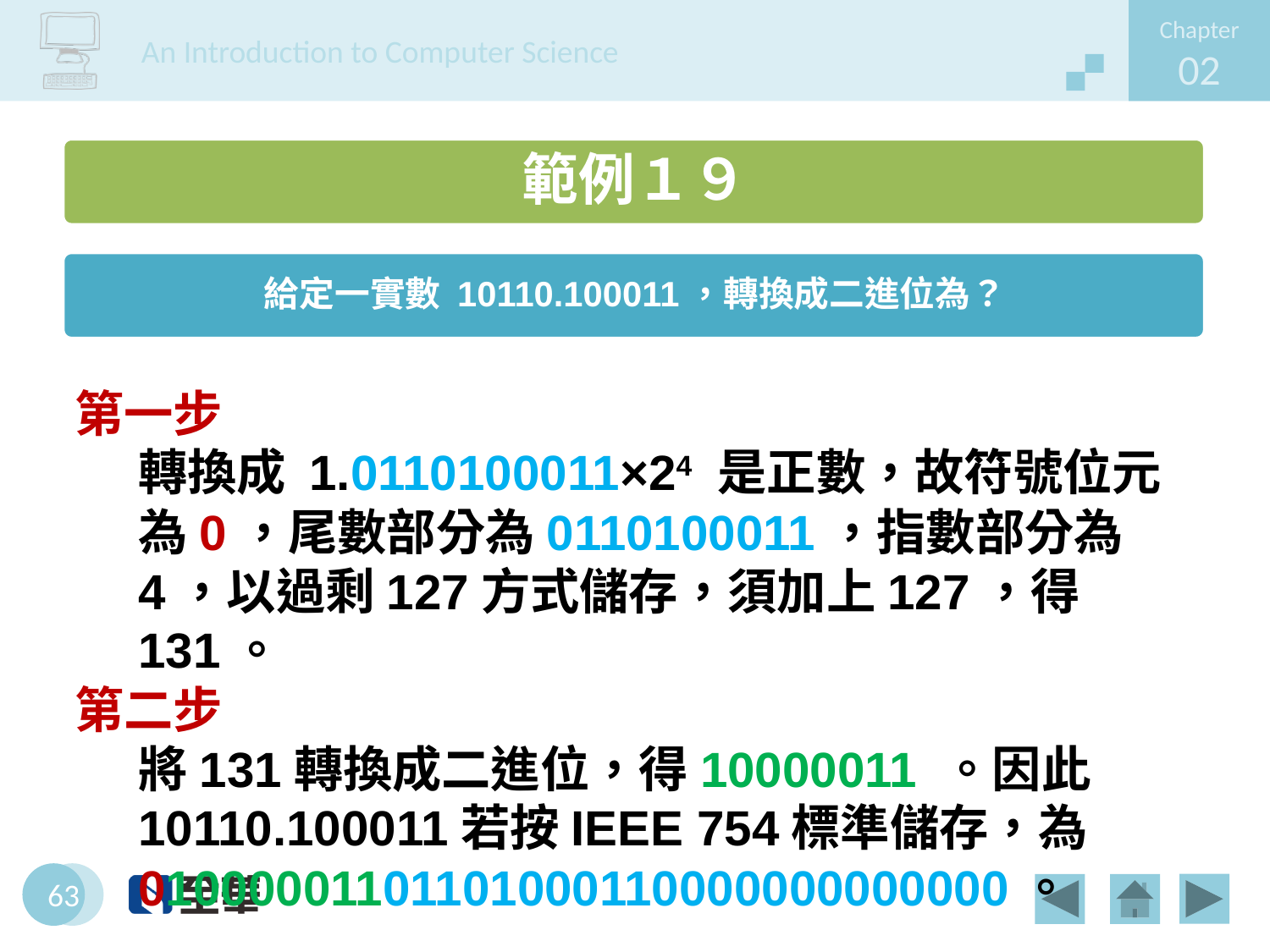

範例１９
給定一實數 10110.100011，轉換成二進位為？
第一步
轉換成 1.0110100011×24 是正數，故符號位元為0，尾數部分為0110100011，指數部分為4，以過剩127方式儲存，須加上127，得131。
第二步
將131轉換成二進位，得10000011 。因此10110.100011若按IEEE 754標準儲存，為 01000001101101000110000000000000。